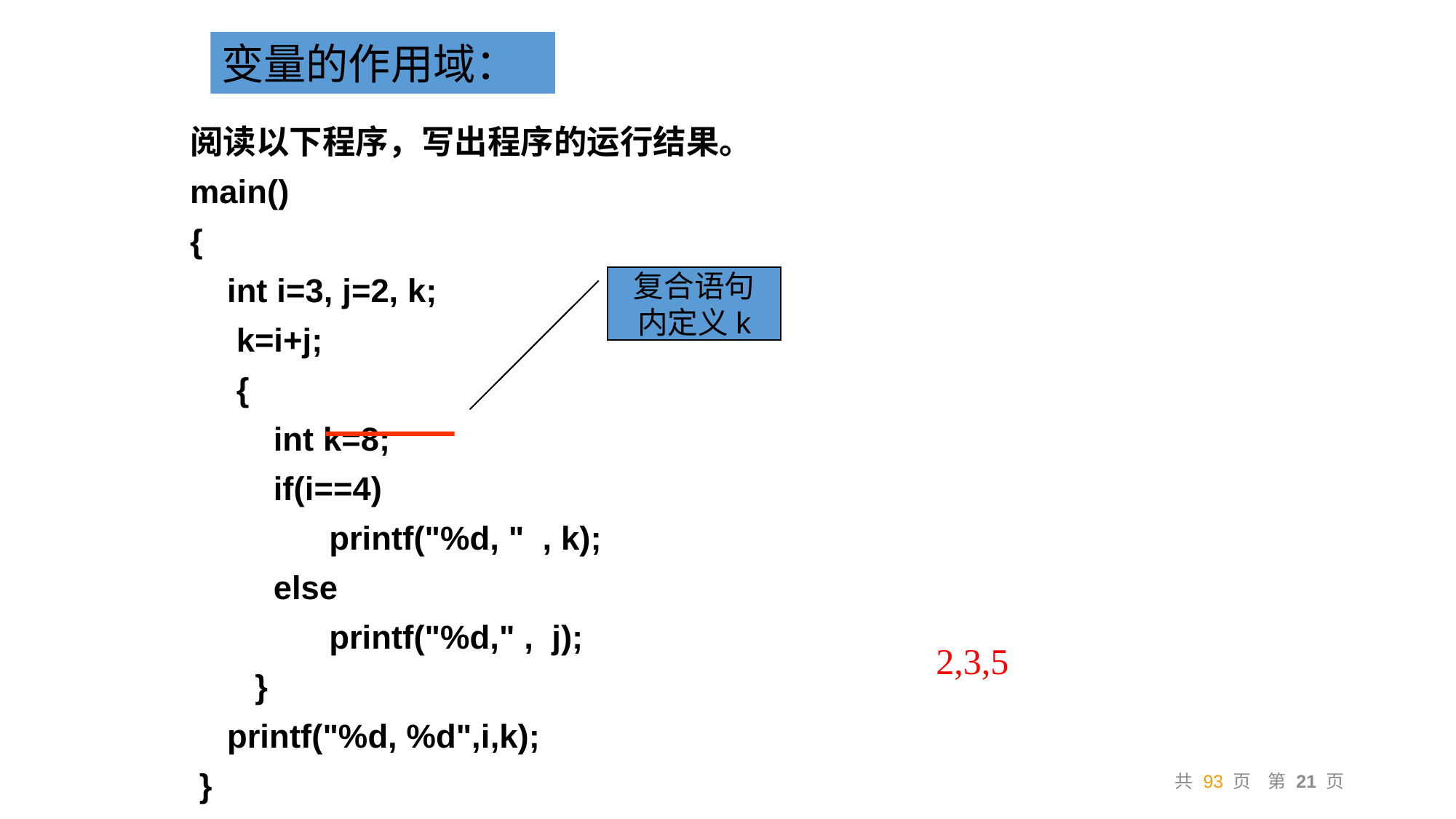

变量的作用域：
阅读以下程序，写出程序的运行结果。
main()
{
    int i=3, j=2, k;
     k=i+j;
     {
         int k=8;
         if(i==4)
               printf("%d, "  , k);
         else
               printf("%d," ,  j);
       }
    printf("%d, %d",i,k);
 }

复合语句内定义k

2,3,5
共 93 页   第 21 页